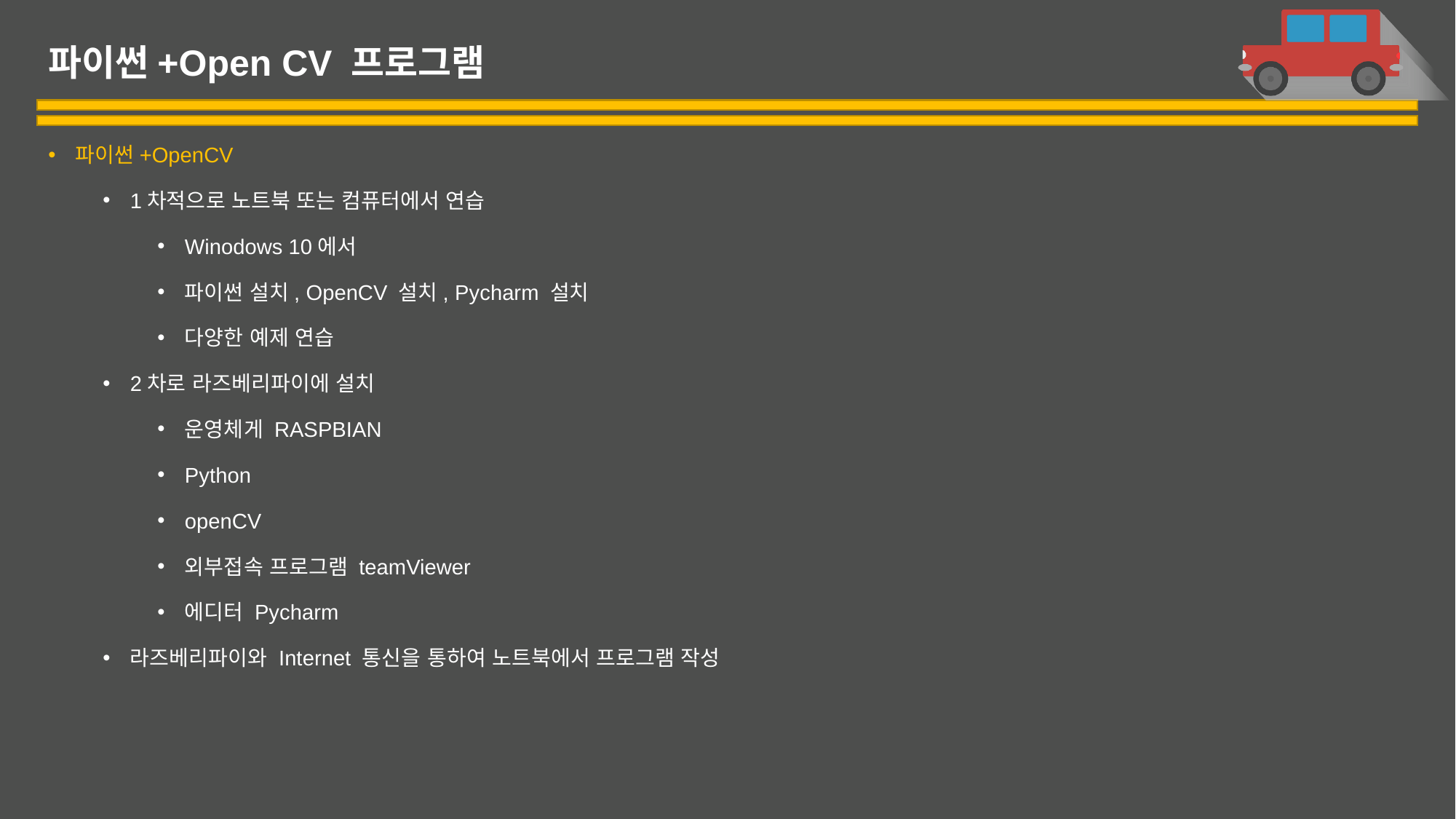

# 파이썬+Open CV 프로그램
파이썬+OpenCV
1차적으로 노트북 또는 컴퓨터에서 연습
Winodows 10에서
파이썬 설치, OpenCV 설치, Pycharm 설치
다양한 예제 연습
2차로 라즈베리파이에 설치
운영체게 RASPBIAN
Python
openCV
외부접속 프로그램 teamViewer
에디터 Pycharm
라즈베리파이와 Internet 통신을 통하여 노트북에서 프로그램 작성